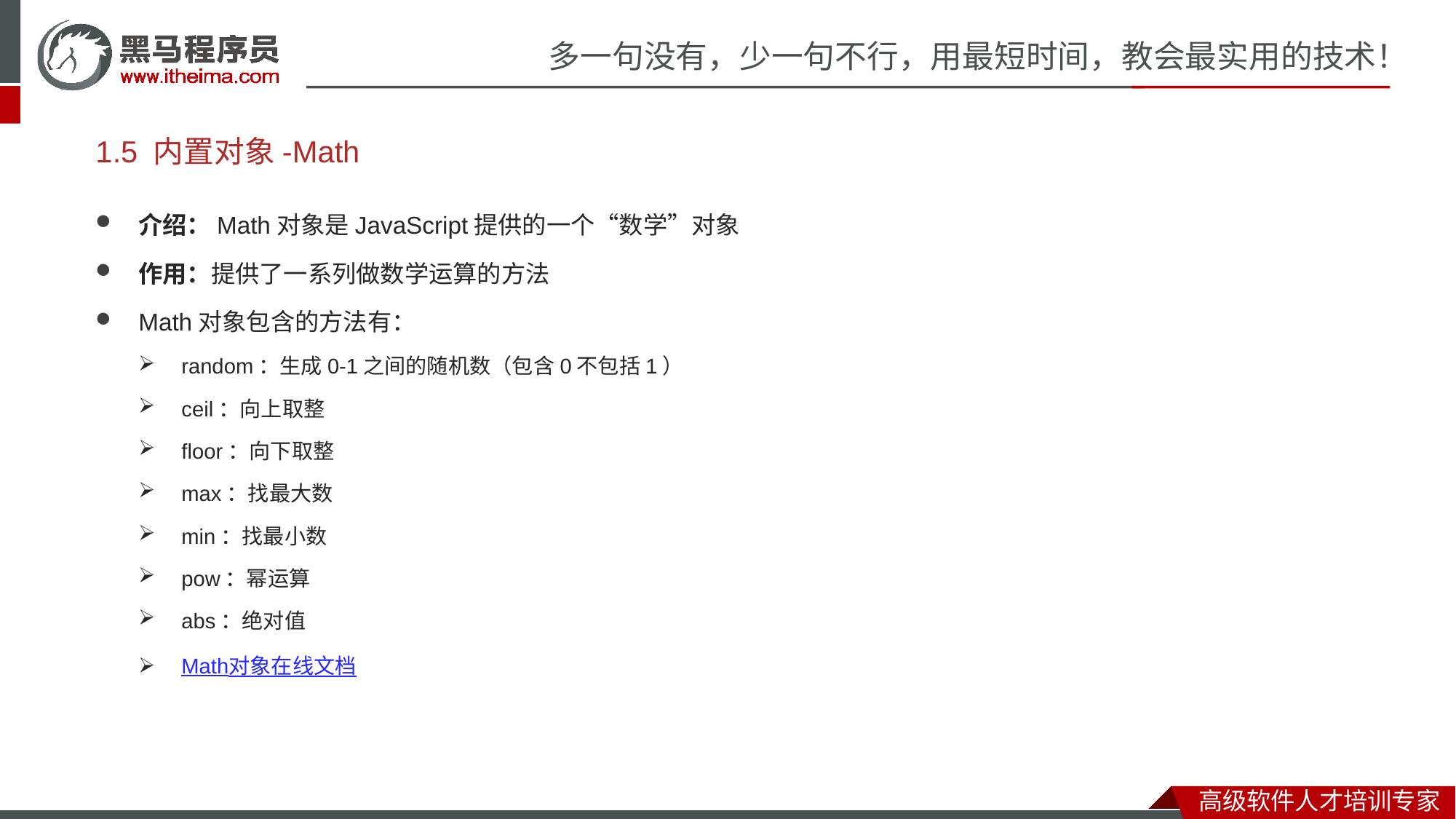

# 1.5 内置对象-Math
介绍：Math对象是JavaScript提供的一个“数学”对象
作用：提供了一系列做数学运算的方法
Math对象包含的方法有：
random：生成0-1之间的随机数（包含0不包括1）
ceil：向上取整
floor：向下取整
max：找最大数
min：找最小数
pow：幂运算
abs：绝对值
Math对象在线文档